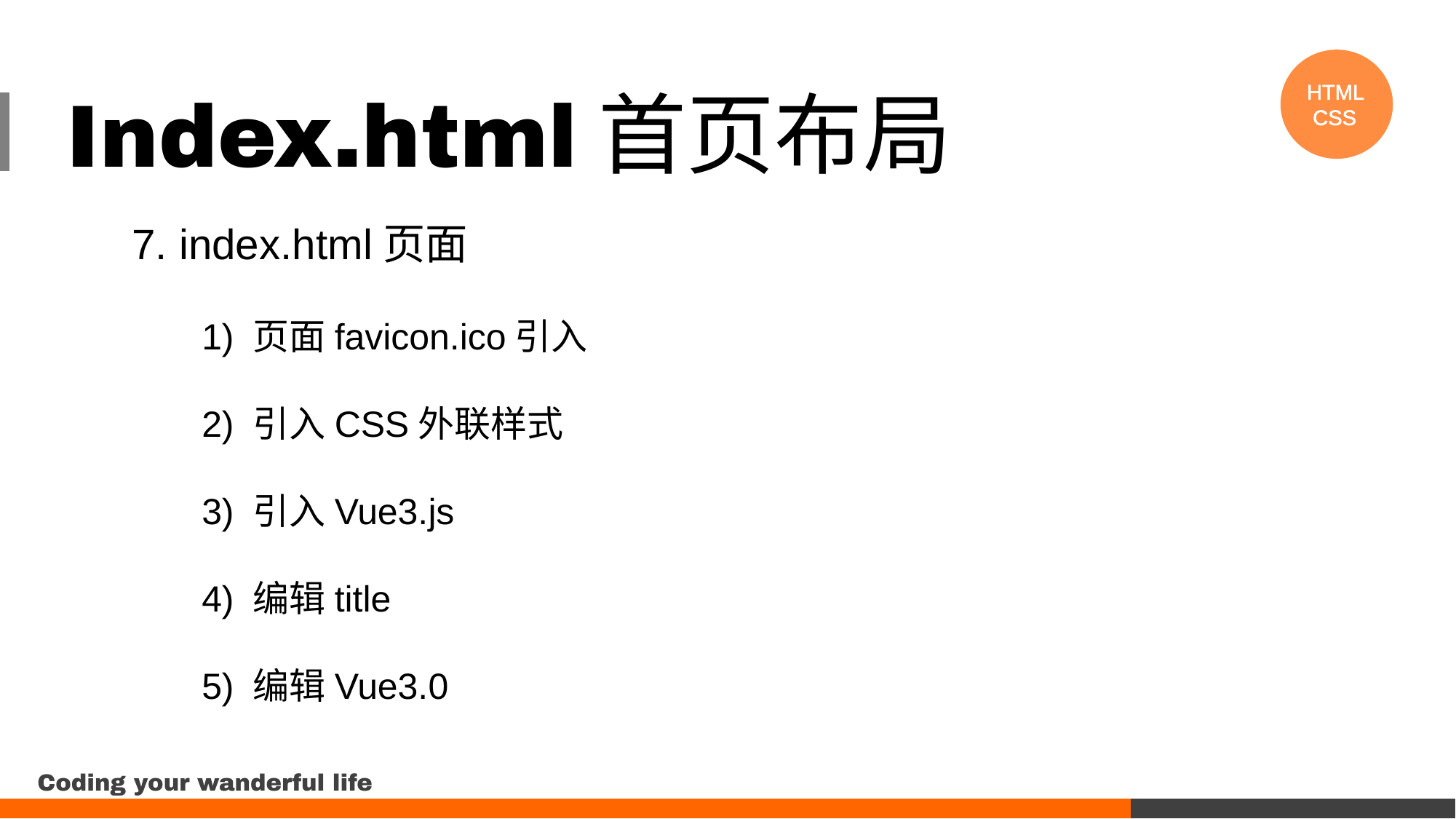

# Index.html首页布局

 HTML
  CSS

7. index.html页面
1) 页面favicon.ico引入

2) 引入CSS外联样式

3) 引入Vue3.js

4) 编辑title

5) 编辑Vue3.0

Coding your wanderful life